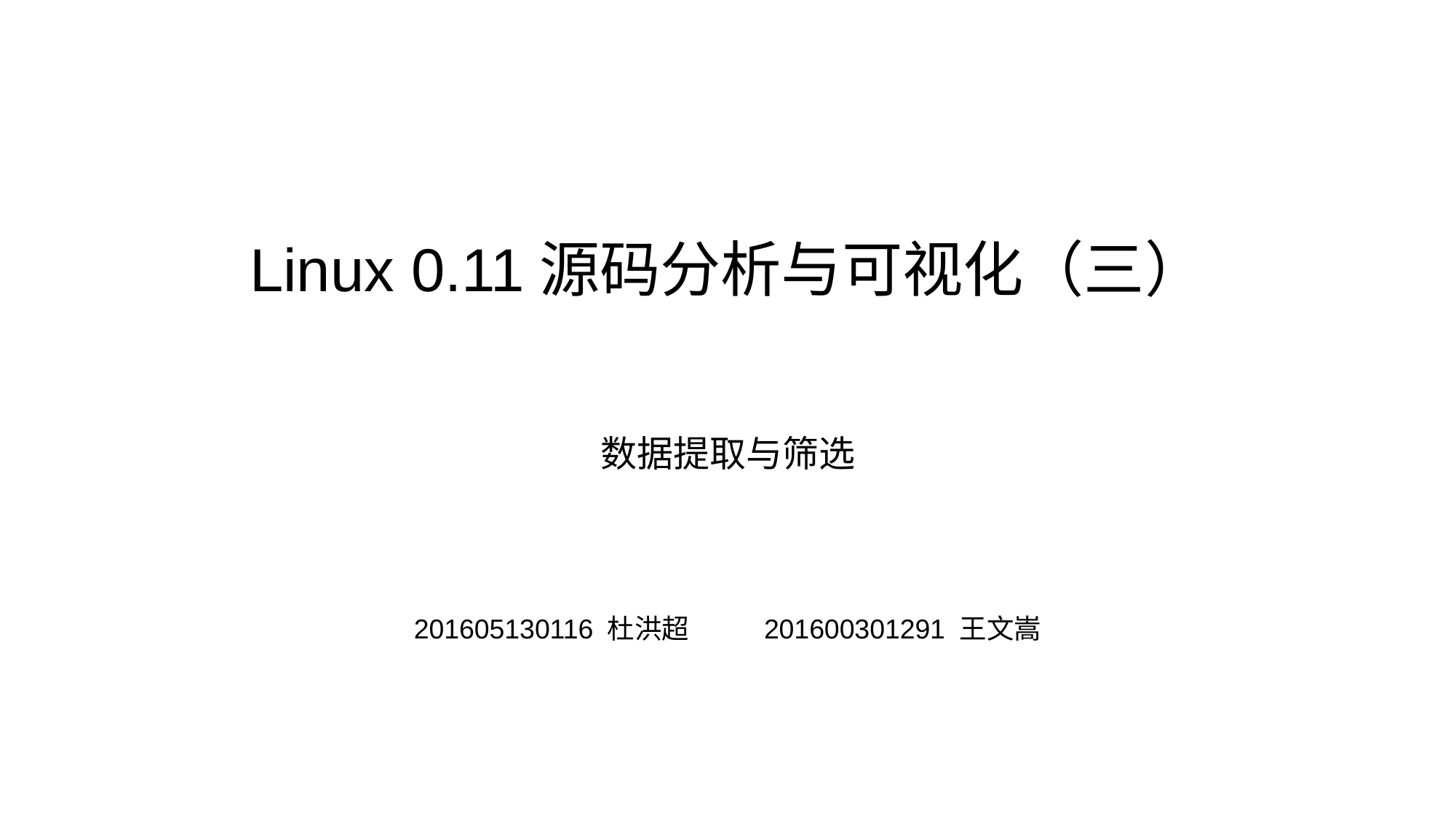

# Linux 0.11源码分析与可视化（三）
数据提取与筛选
201605130116 杜洪超           201600301291 王文嵩